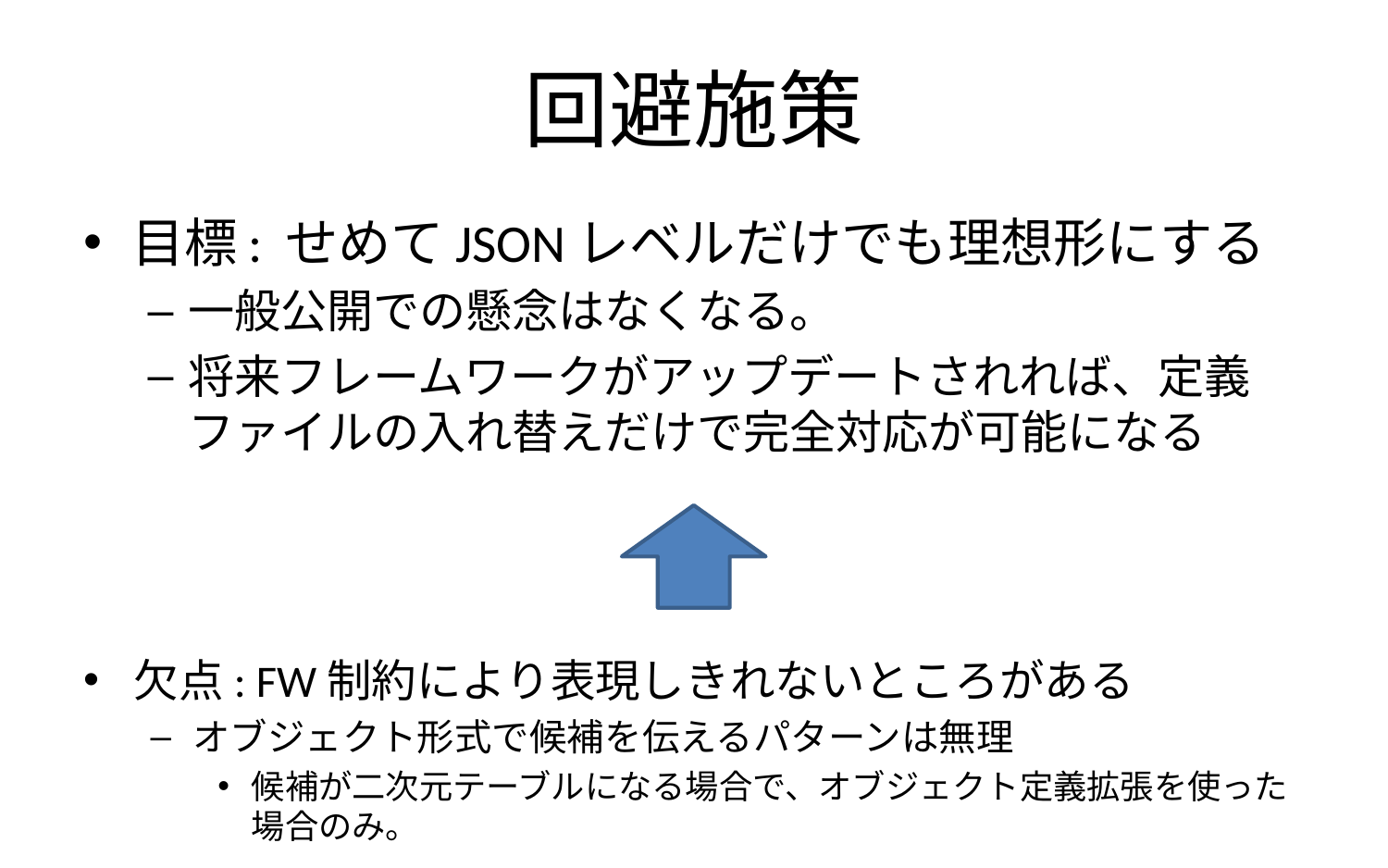

# 回避施策
目標: せめてJSONレベルだけでも理想形にする
一般公開での懸念はなくなる。
将来フレームワークがアップデートされれば、定義ファイルの入れ替えだけで完全対応が可能になる

欠点: FW制約により表現しきれないところがある
オブジェクト形式で候補を伝えるパターンは無理
候補が二次元テーブルになる場合で、オブジェクト定義拡張を使った場合のみ。